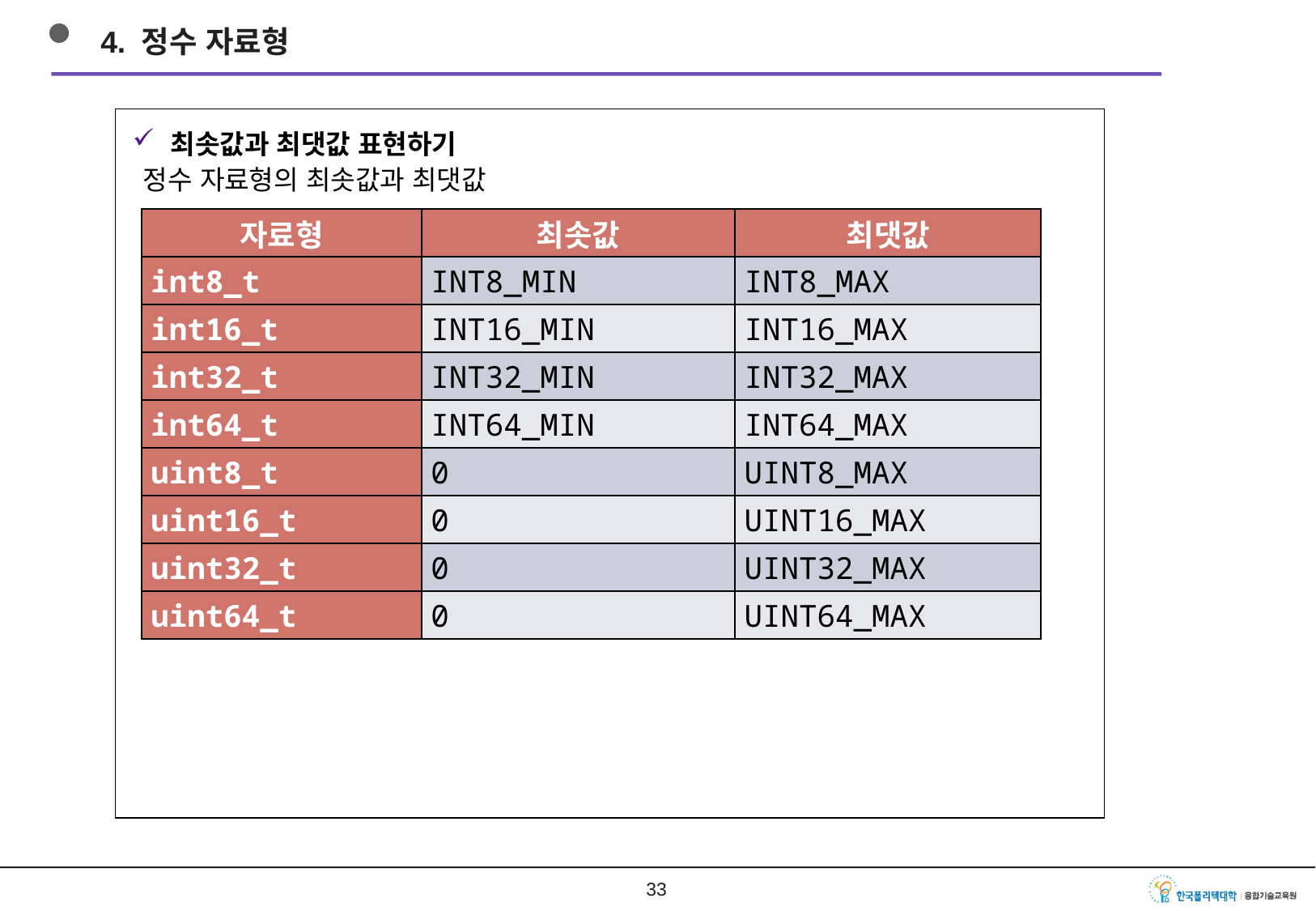

4. 정수 자료형
최솟값과 최댓값 표현하기
정수 자료형의 최솟값과 최댓값
| 자료형 | 최솟값 | 최댓값 |
| --- | --- | --- |
| int8\_t | INT8\_MIN | INT8\_MAX |
| int16\_t | INT16\_MIN | INT16\_MAX |
| int32\_t | INT32\_MIN | INT32\_MAX |
| int64\_t | INT64\_MIN | INT64\_MAX |
| uint8\_t | 0 | UINT8\_MAX |
| uint16\_t | 0 | UINT16\_MAX |
| uint32\_t | 0 | UINT32\_MAX |
| uint64\_t | 0 | UINT64\_MAX |
33